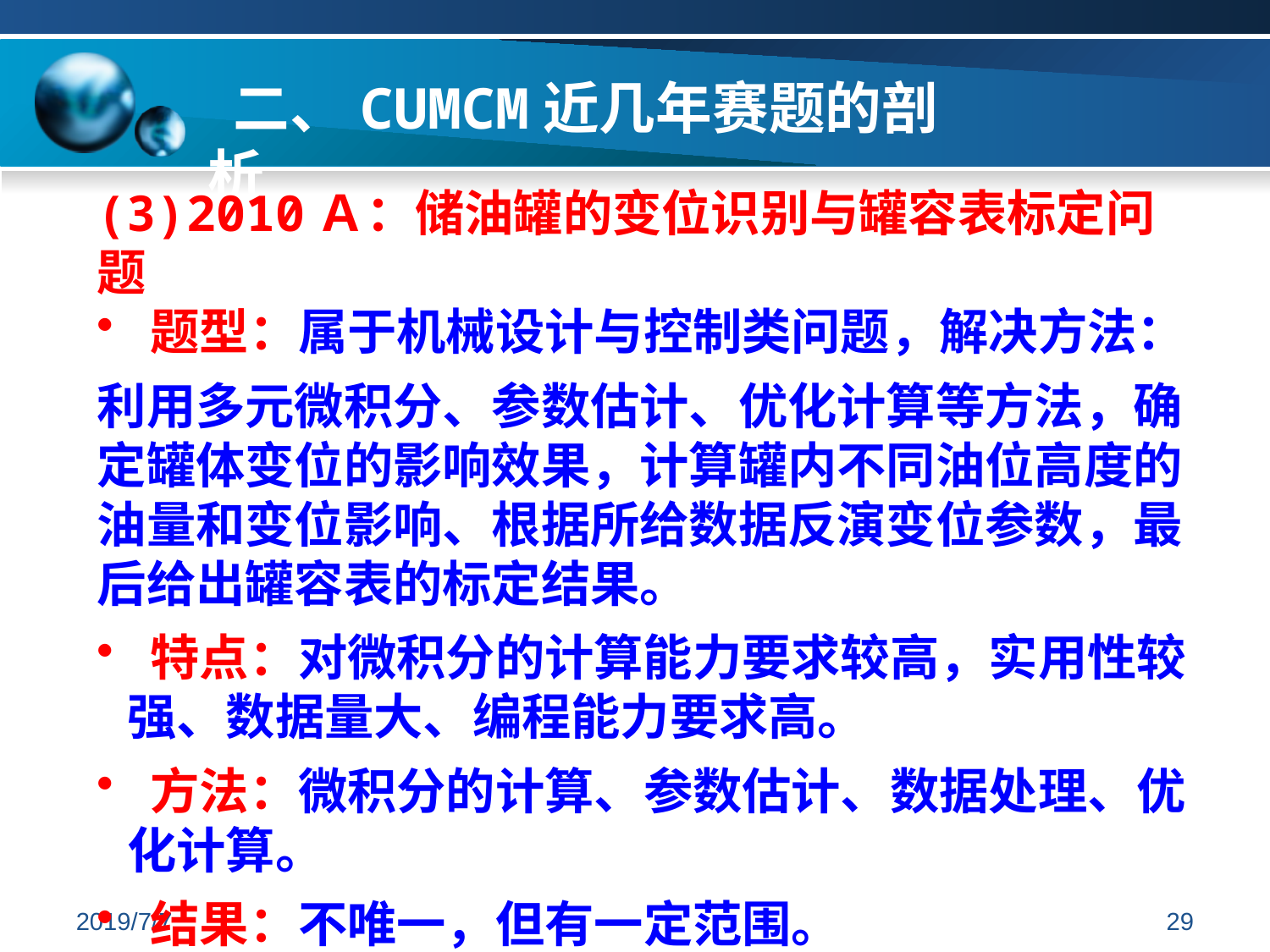

二、CUMCM近几年赛题的剖析
(3)2010Ａ：储油罐的变位识别与罐容表标定问题
 题型：属于机械设计与控制类问题，解决方法：
利用多元微积分、参数估计、优化计算等方法，确定罐体变位的影响效果，计算罐内不同油位高度的油量和变位影响、根据所给数据反演变位参数，最后给出罐容表的标定结果。
 特点：对微积分的计算能力要求较高，实用性较强、数据量大、编程能力要求高。
 方法：微积分的计算、参数估计、数据处理、优化计算。
 结果：不唯一，但有一定范围。
2019/7/7
29